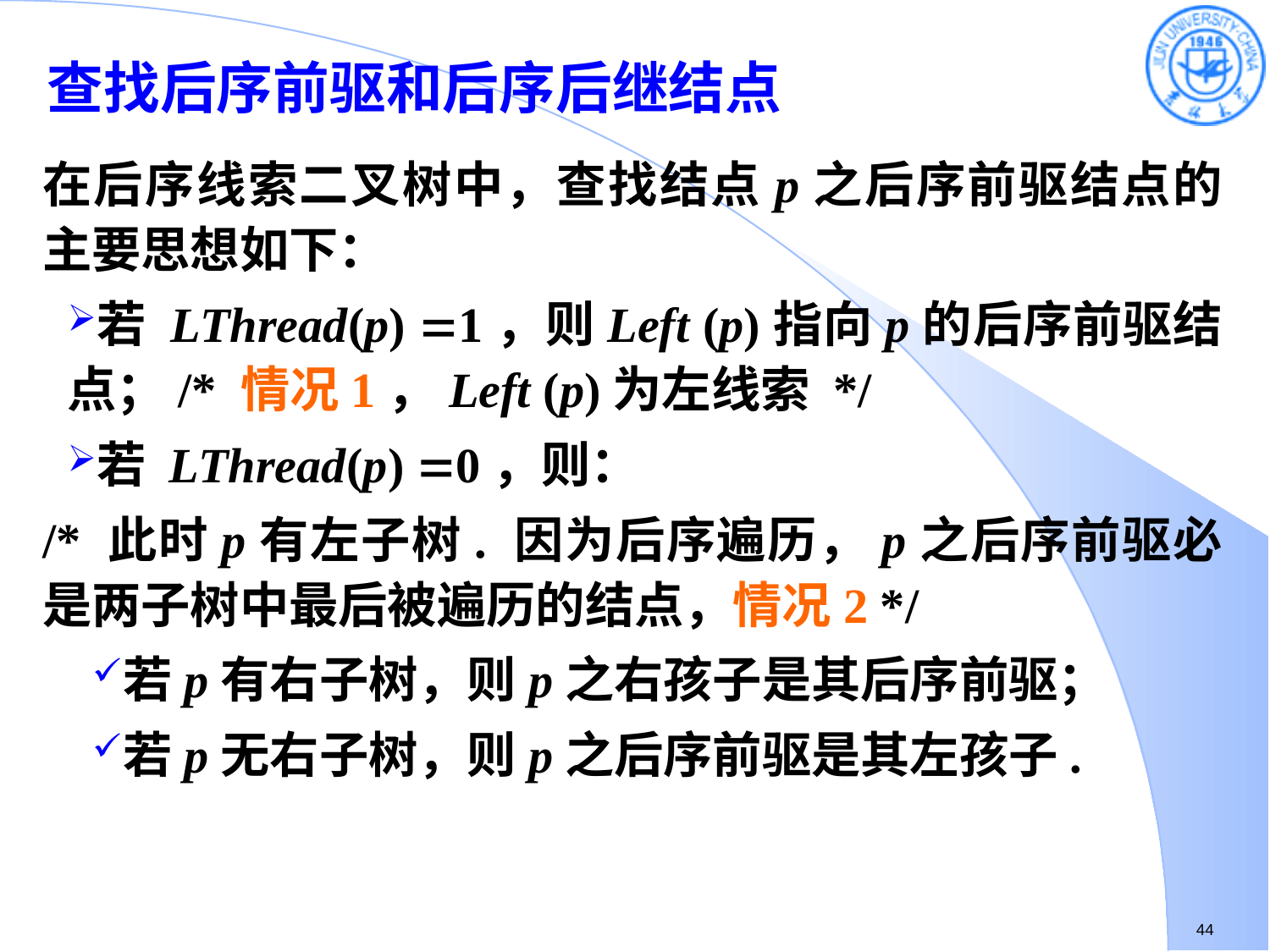

查找后序前驱和后序后继结点
在后序线索二叉树中，查找结点p之后序前驱结点的主要思想如下：
若 LThread(p) =1，则Left (p)指向p的后序前驱结点；/* 情况1，Left (p)为左线索 */
若 LThread(p) =0，则：
/* 此时p有左子树. 因为后序遍历，p之后序前驱必是两子树中最后被遍历的结点，情况2 */
若p有右子树，则p之右孩子是其后序前驱；
若p无右子树，则p之后序前驱是其左孩子.